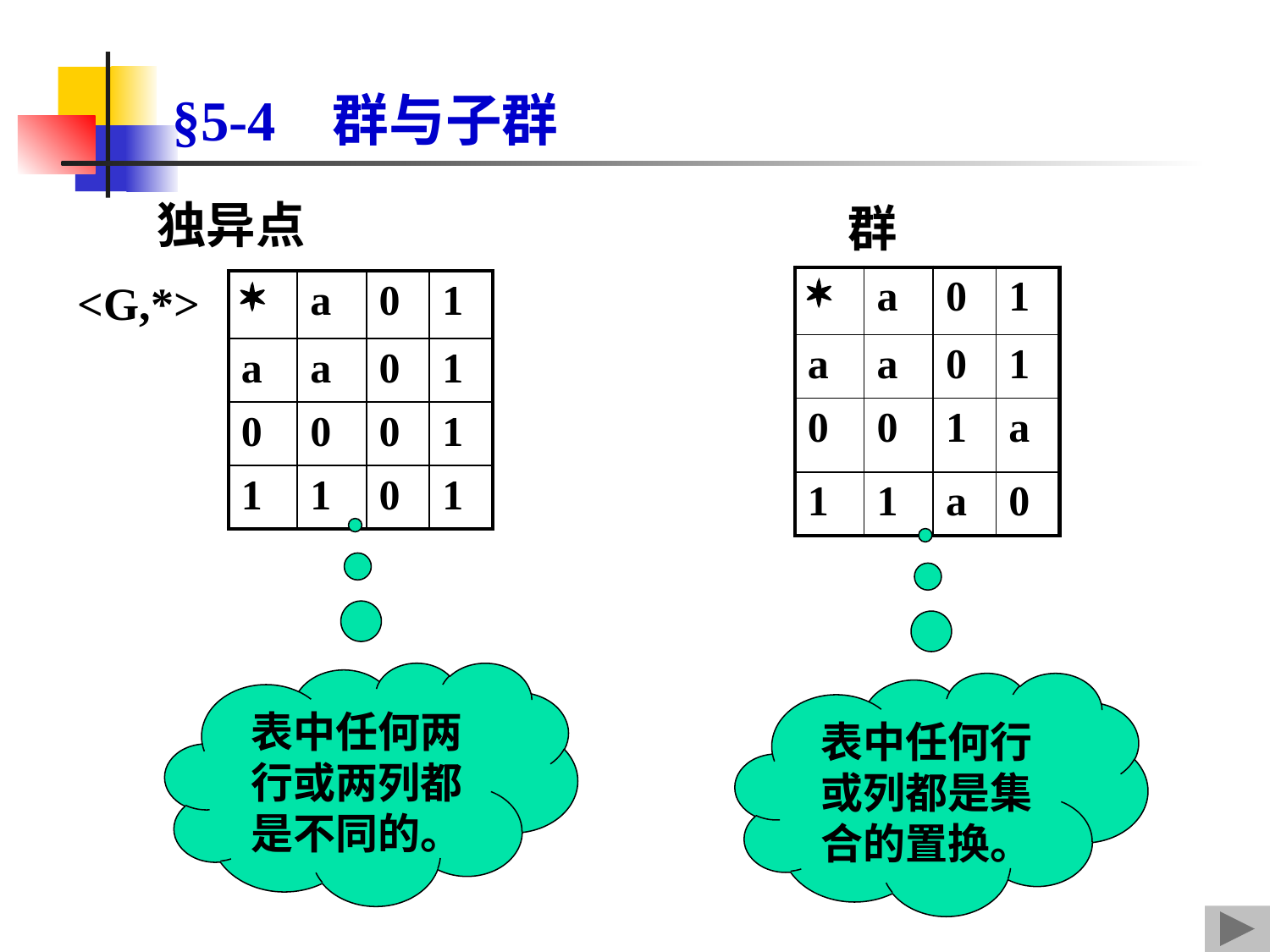

# §5-4   群与子群
独异点
群
<G,*>
| ∗ | a | 0 | 1 |
| --- | --- | --- | --- |
| a | a | 0 | 1 |
| 0 | 0 | 1 | a |
| 1 | 1 | a | 0 |
| ∗ | a | 0 | 1 |
| --- | --- | --- | --- |
| a | a | 0 | 1 |
| 0 | 0 | 0 | 1 |
| 1 | 1 | 0 | 1 |
表中任何两行或两列都是不同的。
表中任何行或列都是集合的置换。
32